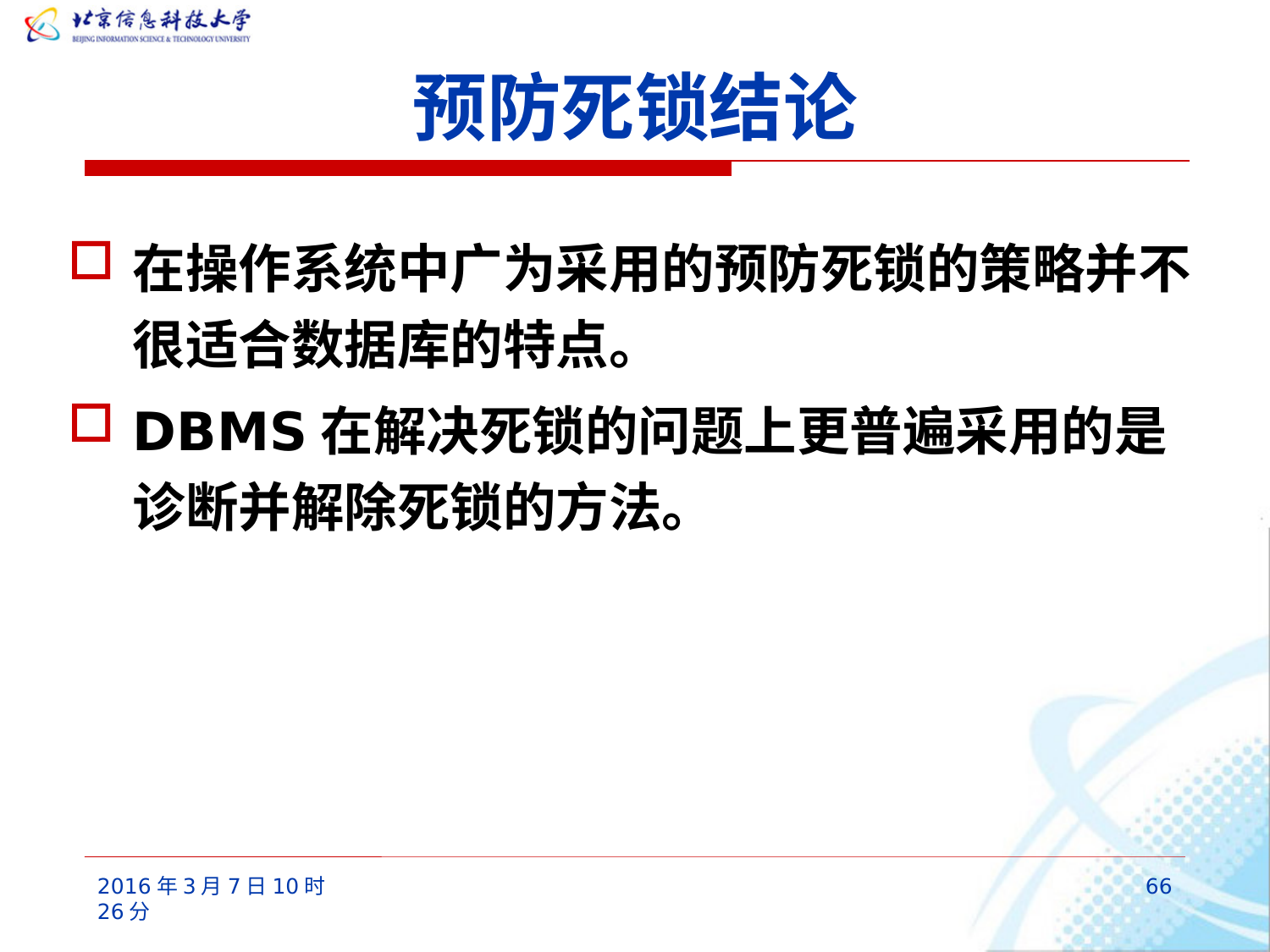

# 预防死锁结论
在操作系统中广为采用的预防死锁的策略并不很适合数据库的特点。
DBMS在解决死锁的问题上更普遍采用的是诊断并解除死锁的方法。
2016年3月7日10时26分
66